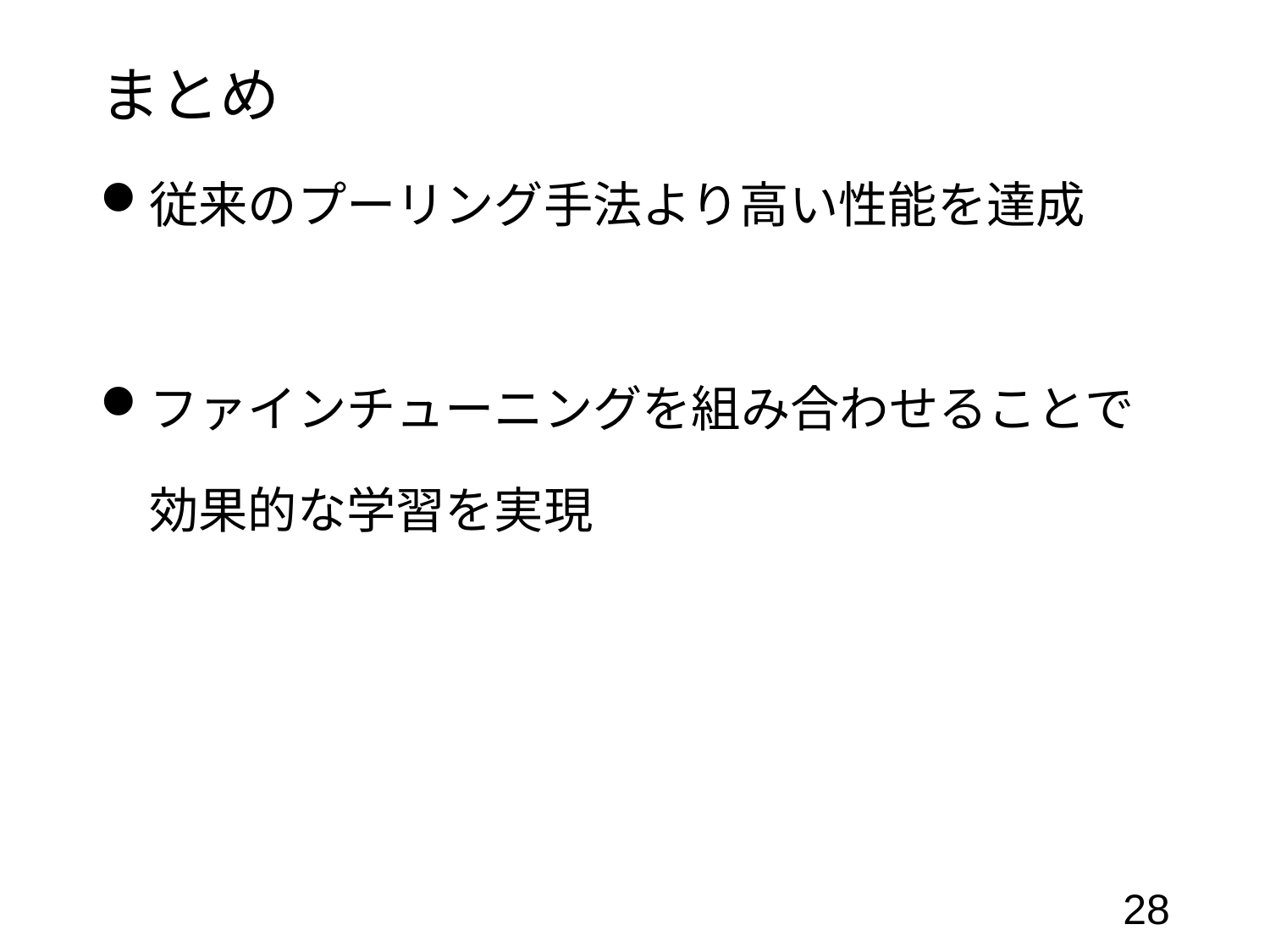

# まとめ
従来のプーリング手法より高い性能を達成

ファインチューニングを組み合わせることで
　効果的な学習を実現

28